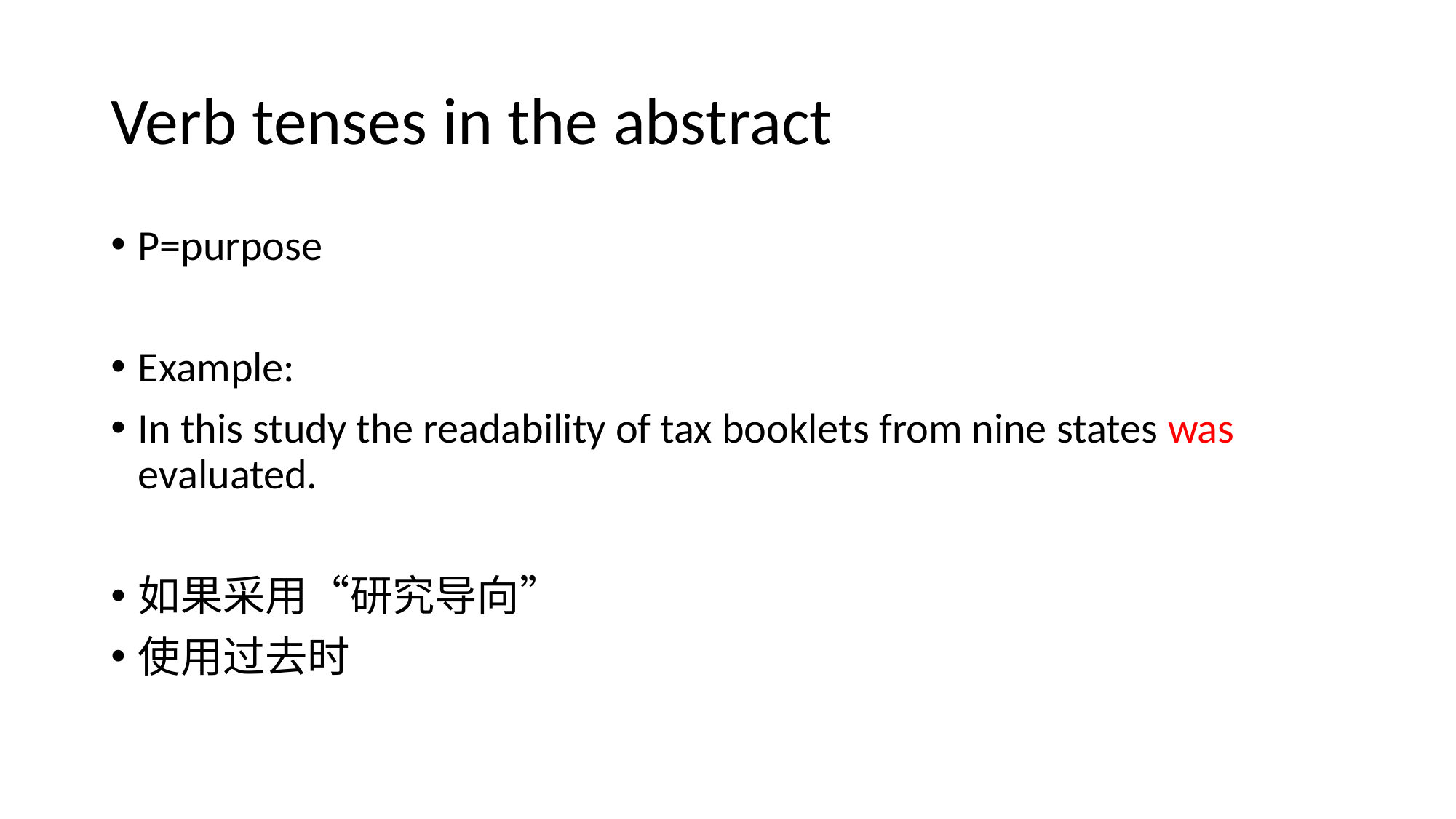

# Verb tenses in the abstract
P=purpose

Example:
In this study the readability of tax booklets from nine states was evaluated.

如果采用“研究导向”
使用过去时